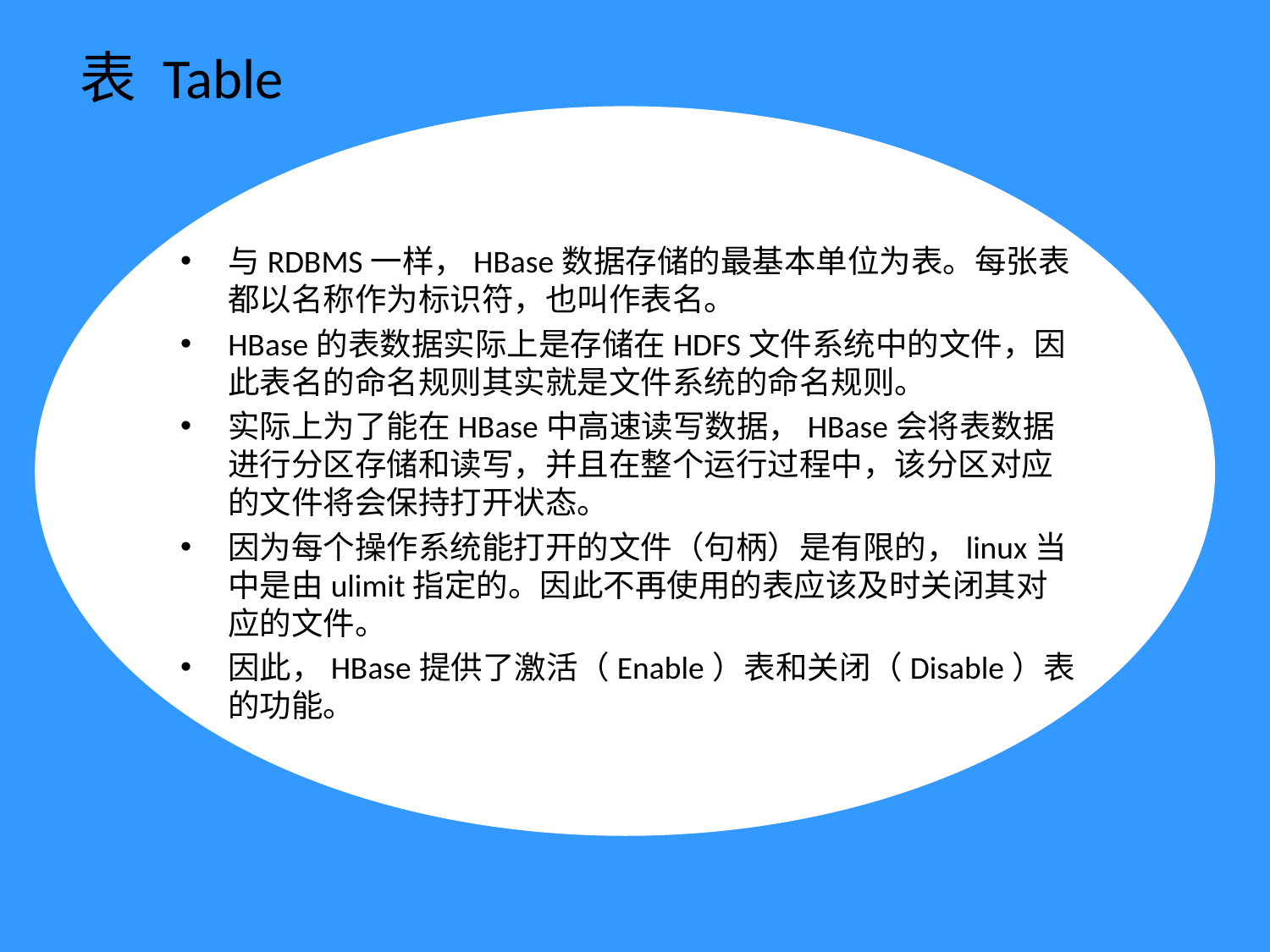

# 表 Table
与RDBMS一样，HBase数据存储的最基本单位为表。每张表都以名称作为标识符，也叫作表名。
HBase的表数据实际上是存储在HDFS文件系统中的文件，因此表名的命名规则其实就是文件系统的命名规则。
实际上为了能在HBase中高速读写数据，HBase会将表数据进行分区存储和读写，并且在整个运行过程中，该分区对应的文件将会保持打开状态。
因为每个操作系统能打开的文件（句柄）是有限的，linux当中是由ulimit指定的。因此不再使用的表应该及时关闭其对应的文件。
因此，HBase提供了激活（Enable）表和关闭（Disable）表的功能。